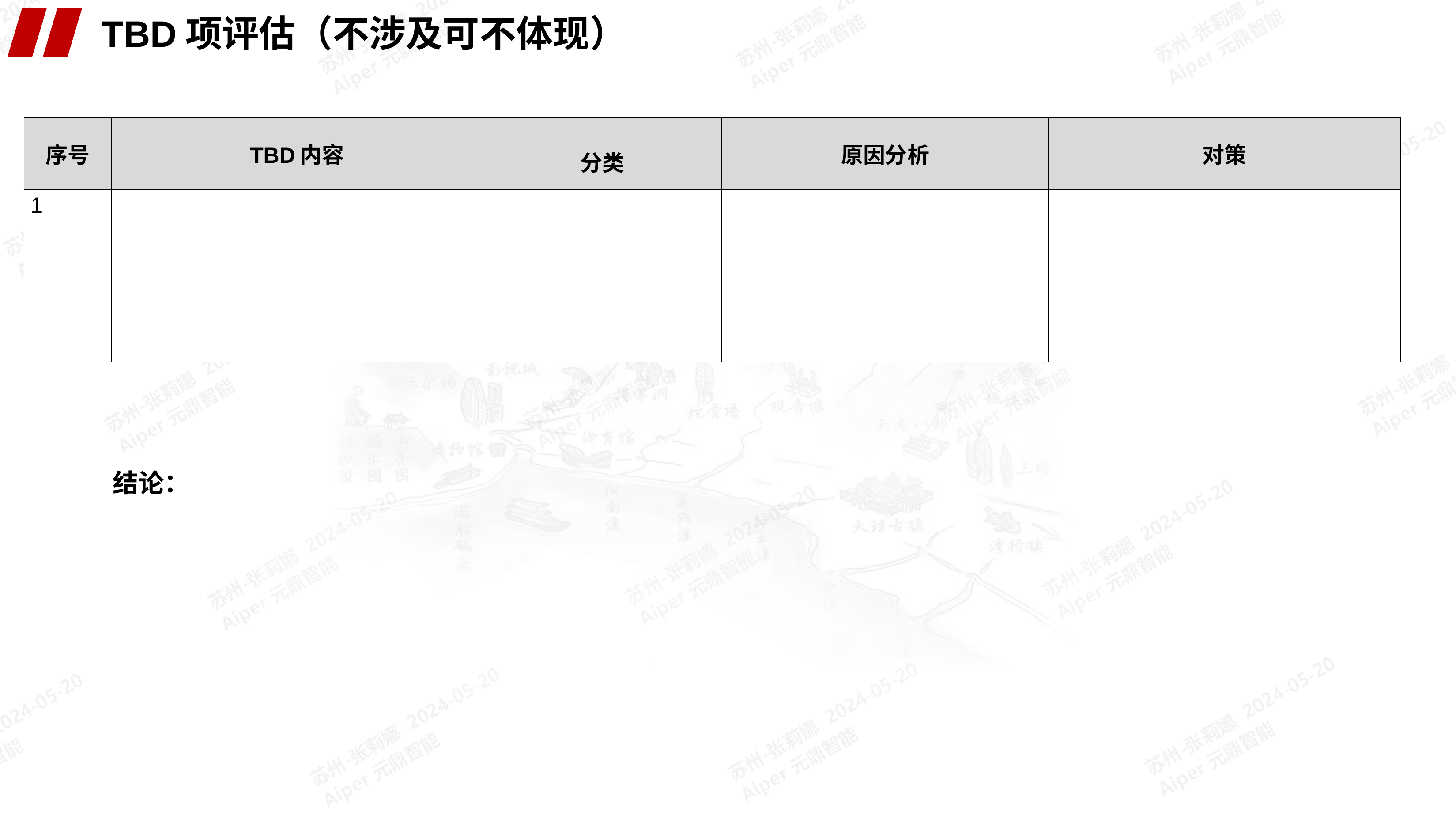

TBD项评估（不涉及可不体现）
| 序号 | TBD内容 | 分类 | 原因分析 | 对策 |
| --- | --- | --- | --- | --- |
| 1 |  |  |  |  |
结论：